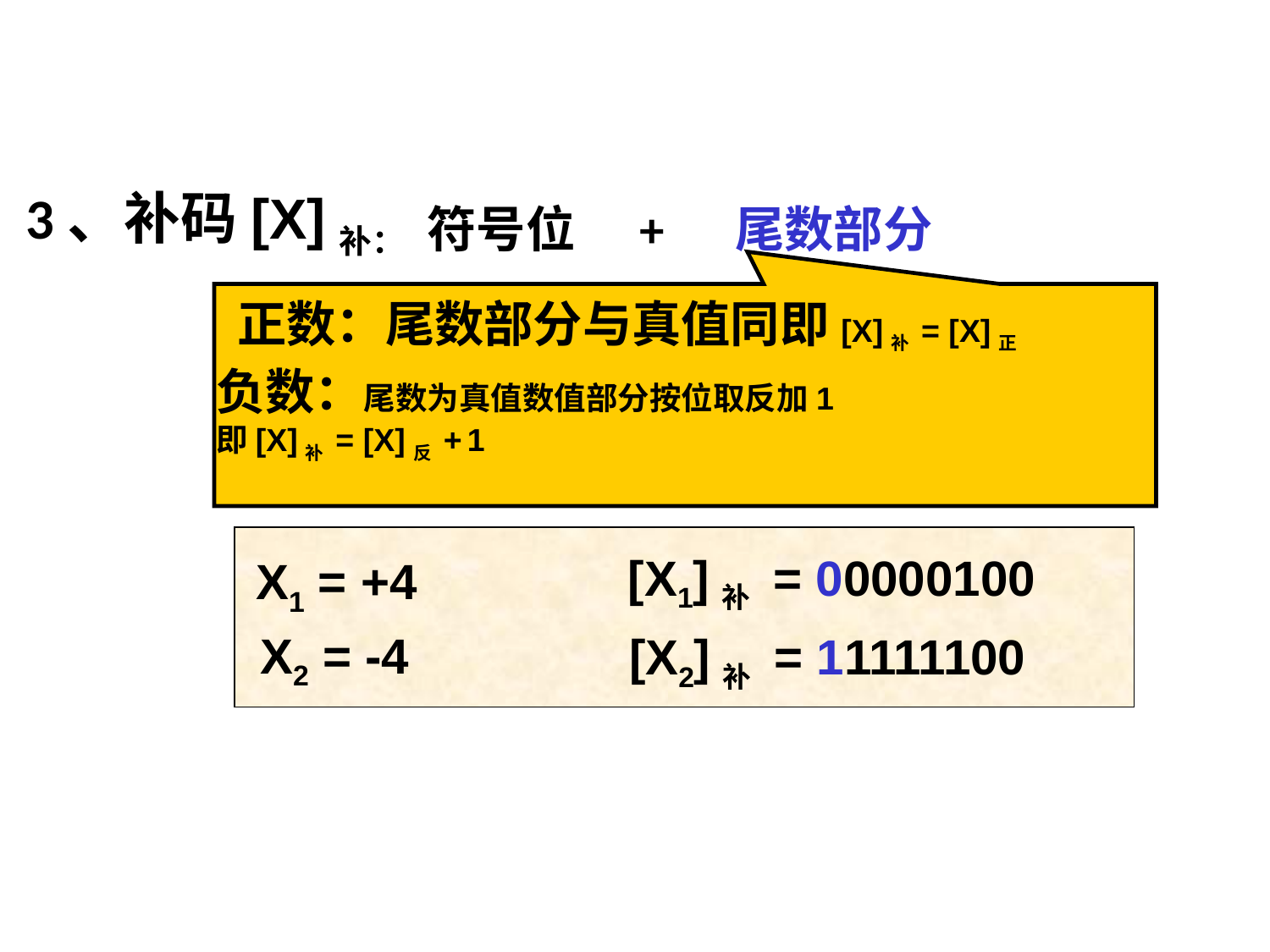

3、补码[X]补：
符号位
+
尾数部分

正数：尾数部分与真值同即[X]补 = [X]正
负数：尾数为真值数值部分按位取反加1
即[X]补 = [X]反 + 1

 X1 = +4
[X1]补 = 00000100
X2 = -4
[X2]补 = 11111100